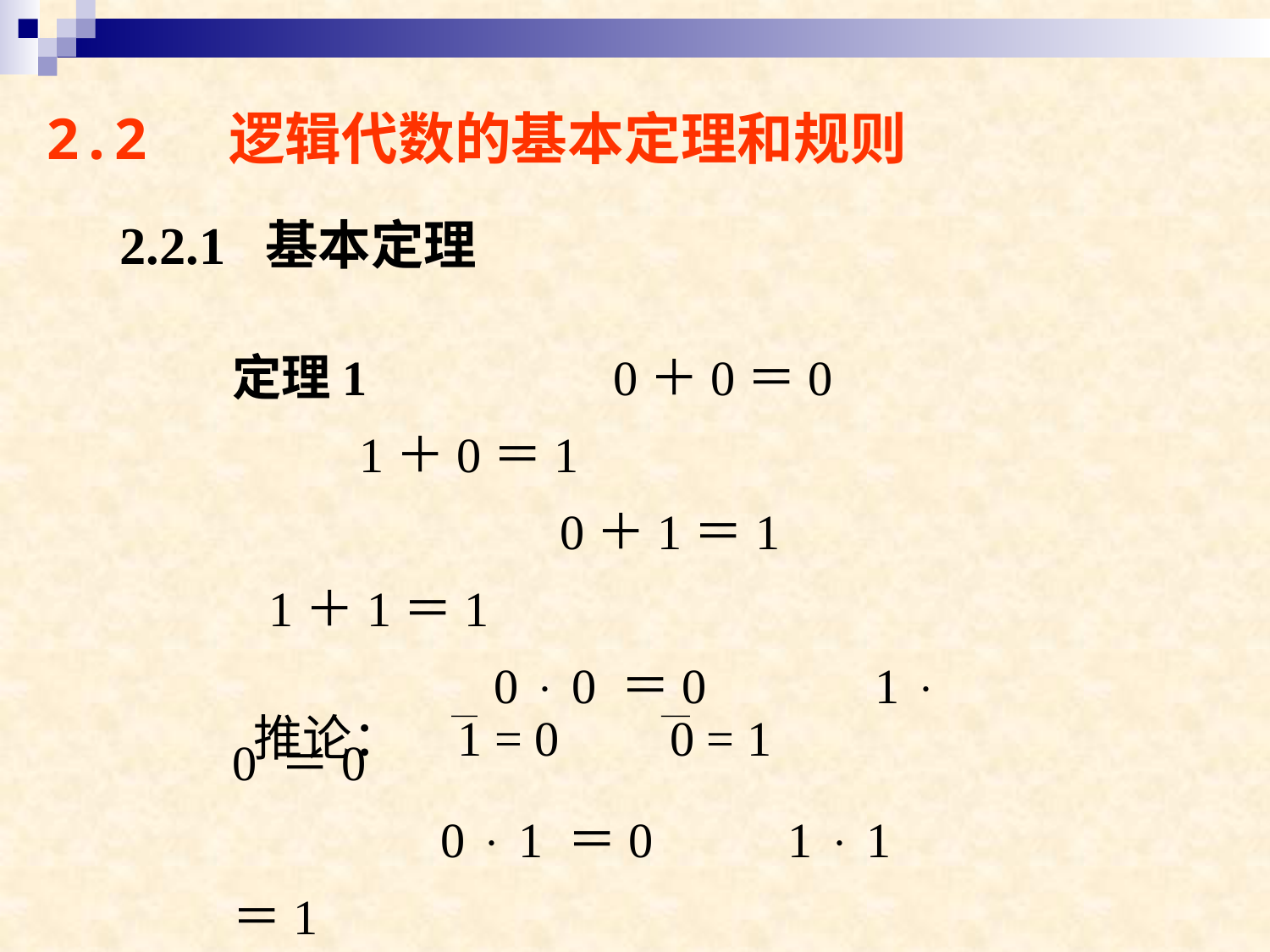

2.2  逻辑代数的基本定理和规则
2.2.1  基本定理
定理1		0＋0＝0		1＋0＝1
		      0＋1＝1	           1＋1＝1
	           0 ⋅ 0 ＝0	           1 ⋅ 0 ＝0
                 0 ⋅ 1 ＝0           1 ⋅ 1 ＝1
推论：    1 = 0         0 = 1